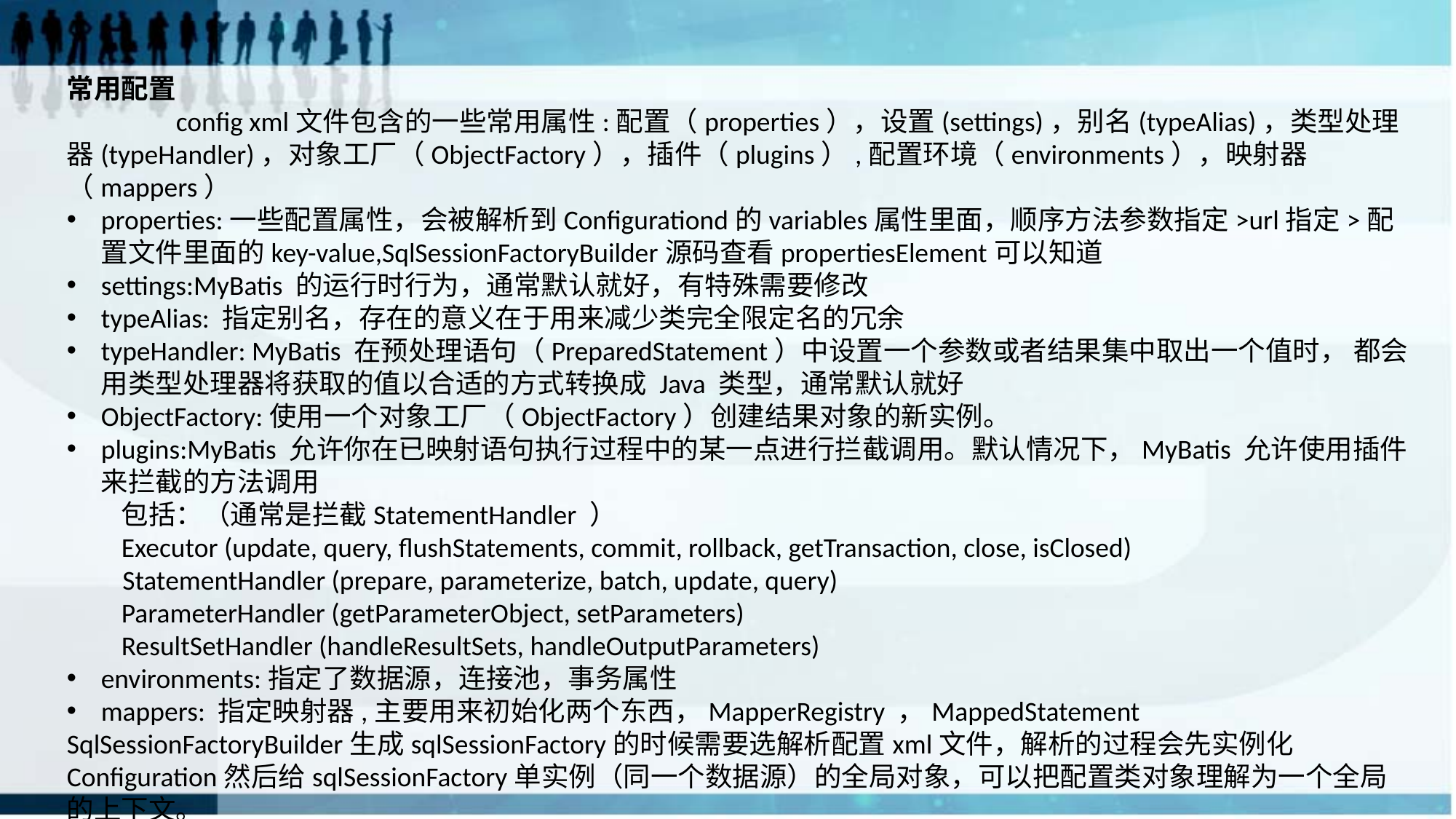

常用配置
	config xml文件包含的一些常用属性:配置（properties），设置(settings)，别名(typeAlias)，类型处理器(typeHandler)，对象工厂（ObjectFactory），插件（plugins）,配置环境（environments），映射器（mappers）
properties:一些配置属性，会被解析到Configurationd的variables属性里面，顺序方法参数指定>url指定>配置文件里面的key-value,SqlSessionFactoryBuilder源码查看propertiesElement可以知道
settings:MyBatis 的运行时行为，通常默认就好，有特殊需要修改
typeAlias: 指定别名，存在的意义在于用来减少类完全限定名的冗余
typeHandler: MyBatis 在预处理语句（PreparedStatement）中设置一个参数或者结果集中取出一个值时， 都会用类型处理器将获取的值以合适的方式转换成 Java 类型，通常默认就好
ObjectFactory:使用一个对象工厂（ObjectFactory）创建结果对象的新实例。
plugins:MyBatis 允许你在已映射语句执行过程中的某一点进行拦截调用。默认情况下，MyBatis 允许使用插件来拦截的方法调用
包括：（通常是拦截StatementHandler ）
Executor (update, query, flushStatements, commit, rollback, getTransaction, close, isClosed)
         StatementHandler (prepare, parameterize, batch, update, query)
ParameterHandler (getParameterObject, setParameters)
ResultSetHandler (handleResultSets, handleOutputParameters)
environments:指定了数据源，连接池，事务属性
mappers: 指定映射器,主要用来初始化两个东西，MapperRegistry ，MappedStatement
SqlSessionFactoryBuilder生成sqlSessionFactory的时候需要选解析配置xml文件，解析的过程会先实例化
Configuration然后给sqlSessionFactory单实例（同一个数据源）的全局对象，可以把配置类对象理解为一个全局的上下文。